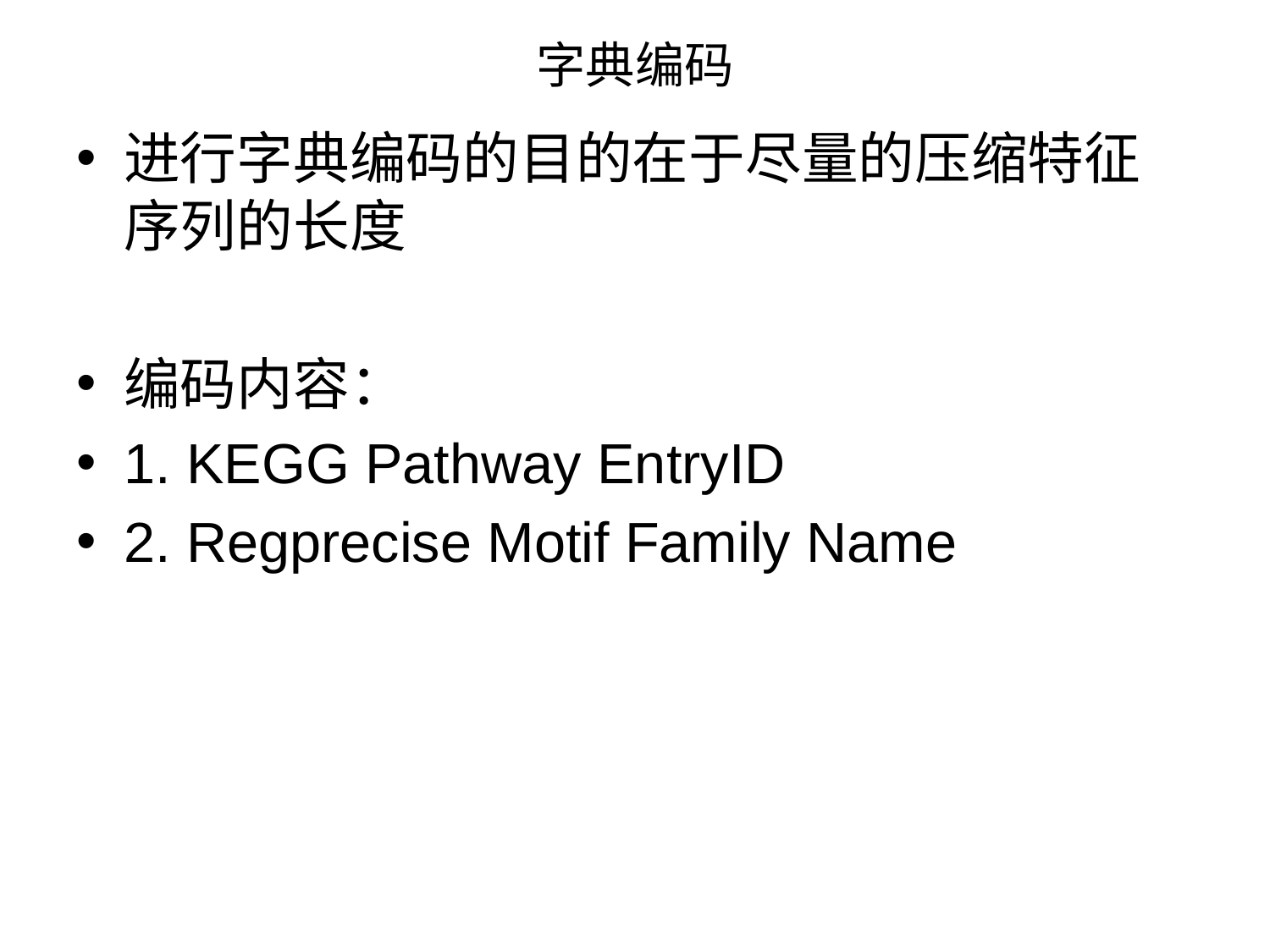

# 字典编码
进行字典编码的目的在于尽量的压缩特征序列的长度

编码内容：
1. KEGG Pathway EntryID
2. Regprecise Motif Family Name